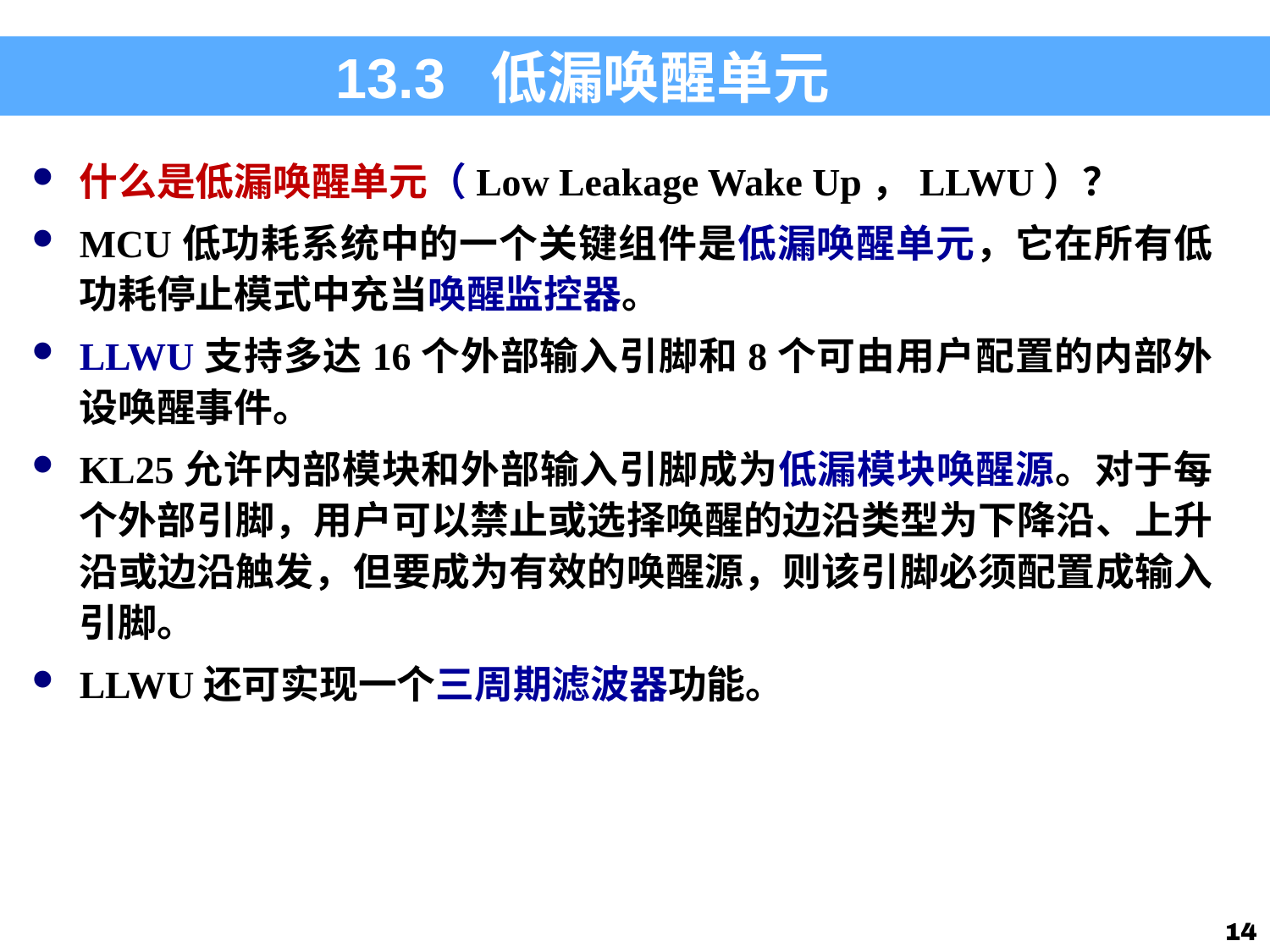

13.3  低漏唤醒单元
什么是低漏唤醒单元（Low Leakage Wake Up，LLWU）？
MCU低功耗系统中的一个关键组件是低漏唤醒单元，它在所有低功耗停止模式中充当唤醒监控器。
LLWU支持多达16个外部输入引脚和8个可由用户配置的内部外设唤醒事件。
KL25允许内部模块和外部输入引脚成为低漏模块唤醒源。对于每个外部引脚，用户可以禁止或选择唤醒的边沿类型为下降沿、上升沿或边沿触发，但要成为有效的唤醒源，则该引脚必须配置成输入引脚。
LLWU还可实现一个三周期滤波器功能。
14